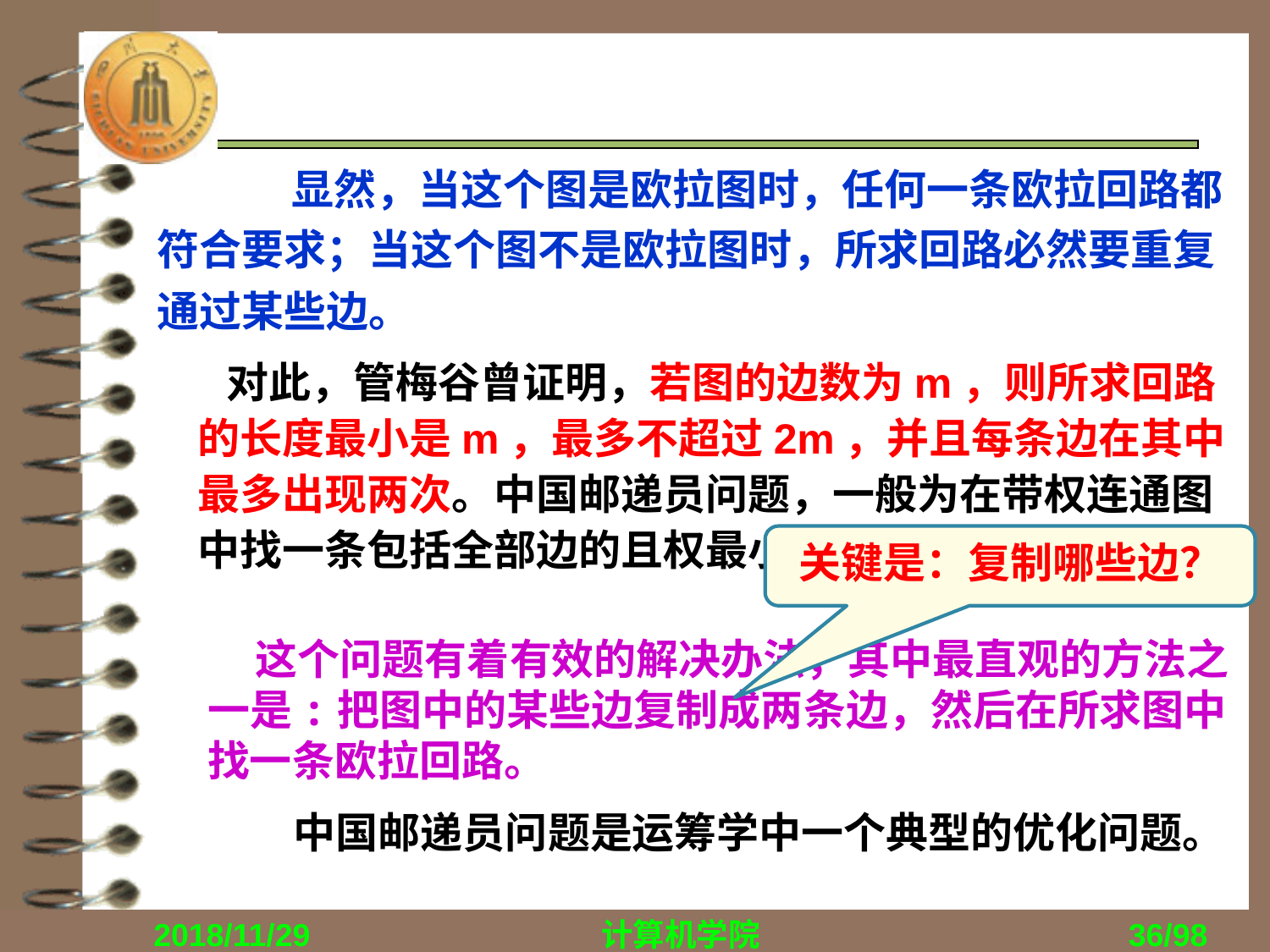

#
             显然，当这个图是欧拉图时，任何一条欧拉回路都符合要求；当这个图不是欧拉图时，所求回路必然要重复通过某些边。
       对此，管梅谷曾证明，若图的边数为m，则所求回路的长度最小是m，最多不超过2m，并且每条边在其中最多出现两次。中国邮递员问题，一般为在带权连通图中找一条包括全部边的且权最小的回路。
关键是：复制哪些边？
    这个问题有着有效的解决办法，其中最直观的方法之一是:把图中的某些边复制成两条边，然后在所求图中找一条欧拉回路。
        中国邮递员问题是运筹学中一个典型的优化问题。
2018/11/29
计算机学院
36/98